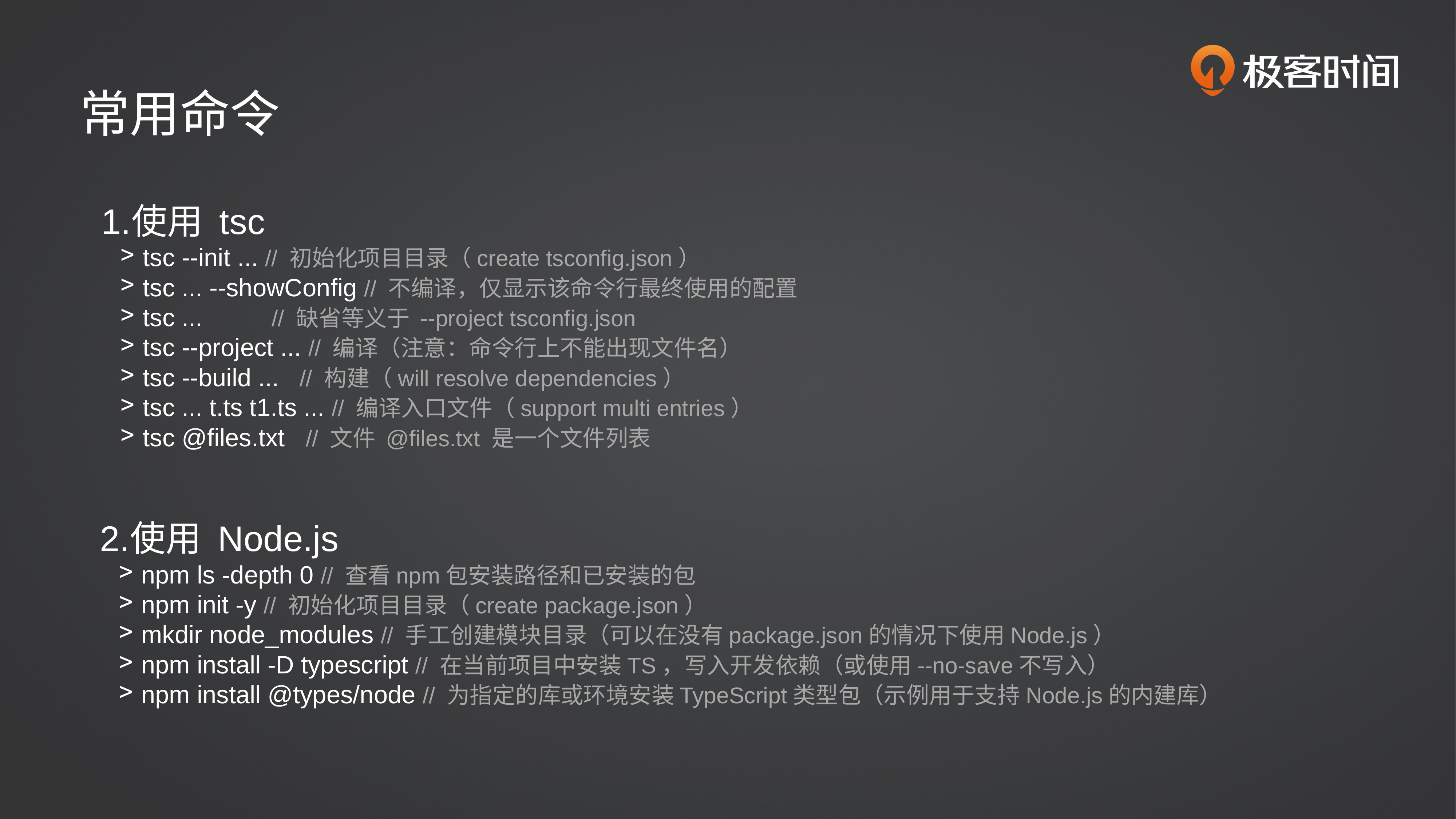

常用命令
使用 tsc
tsc --init ... // 初始化项目目录（create tsconfig.json）
tsc ... --showConfig // 不编译，仅显示该命令行最终使用的配置
tsc ...          // 缺省等义于 --project tsconfig.json
tsc --project ... // 编译（注意：命令行上不能出现文件名）
tsc --build ...   // 构建（will resolve dependencies）
tsc ... t.ts t1.ts ... // 编译入口文件（support multi entries）
tsc @files.txt   // 文件 @files.txt 是一个文件列表
使用 Node.js
npm ls -depth 0 // 查看npm包安装路径和已安装的包
npm init -y // 初始化项目目录（create package.json）
mkdir node_modules // 手工创建模块目录（可以在没有package.json的情况下使用Node.js）
npm install -D typescript // 在当前项目中安装TS，写入开发依赖（或使用--no-save不写入）
npm install @types/node // 为指定的库或环境安装TypeScript类型包（示例用于支持Node.js的内建库）